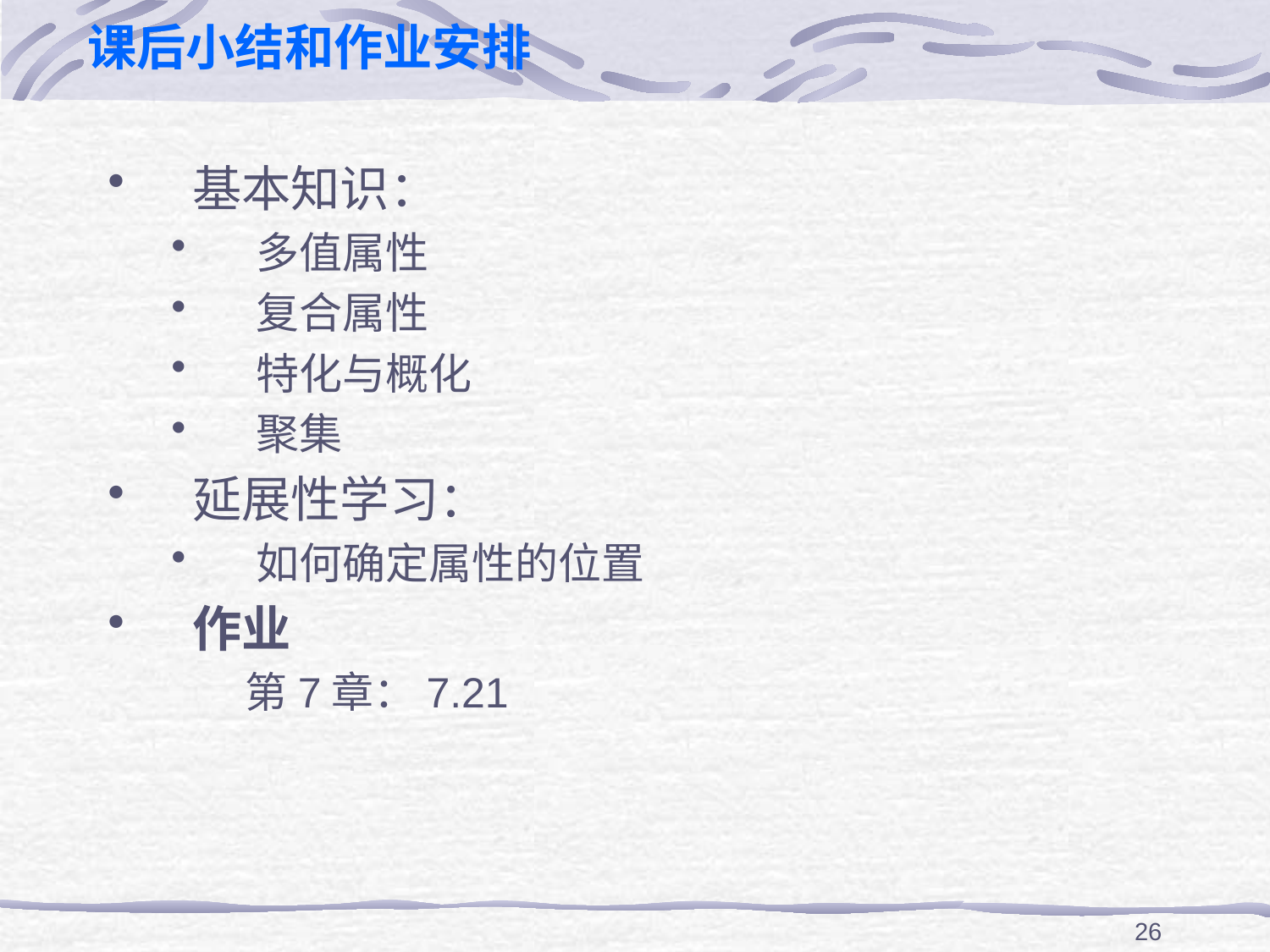

课后小结和作业安排
基本知识：
多值属性
复合属性
特化与概化
聚集
延展性学习：
如何确定属性的位置
作业
	第7章：7.21

26